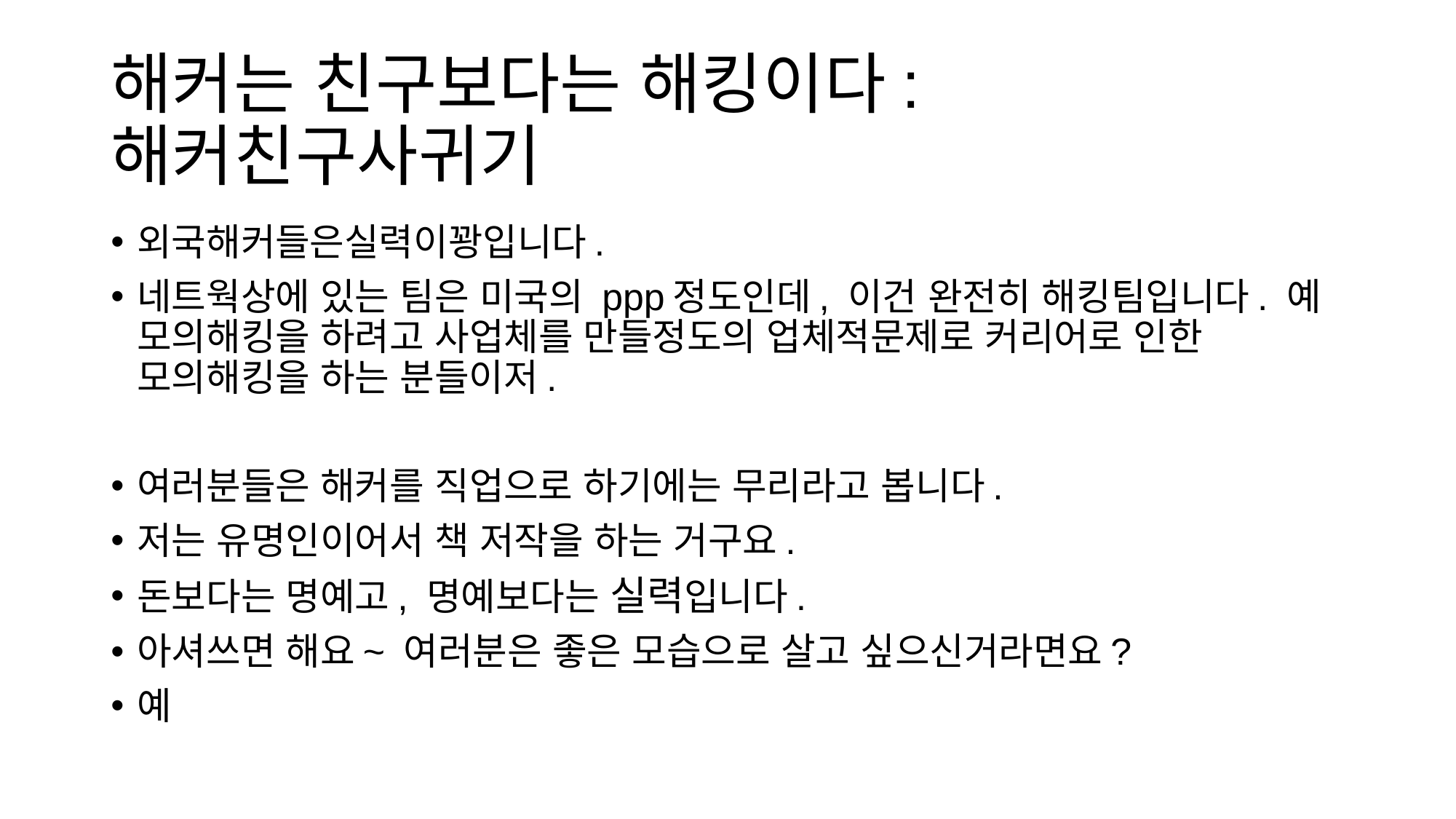

# 해커는 친구보다는 해킹이다: 해커친구사귀기
외국해커들은실력이꽝입니다.
네트웍상에 있는 팀은 미국의 ppp정도인데, 이건 완전히 해킹팀입니다. 예 모의해킹을 하려고 사업체를 만들정도의 업체적문제로 커리어로 인한 모의해킹을 하는 분들이저.

여러분들은 해커를 직업으로 하기에는 무리라고 봅니다.
저는 유명인이어서 책 저작을 하는 거구요.
돈보다는 명예고, 명예보다는 실력입니다.
아셔쓰면 해요~ 여러분은 좋은 모습으로 살고 싶으신거라면요?
예